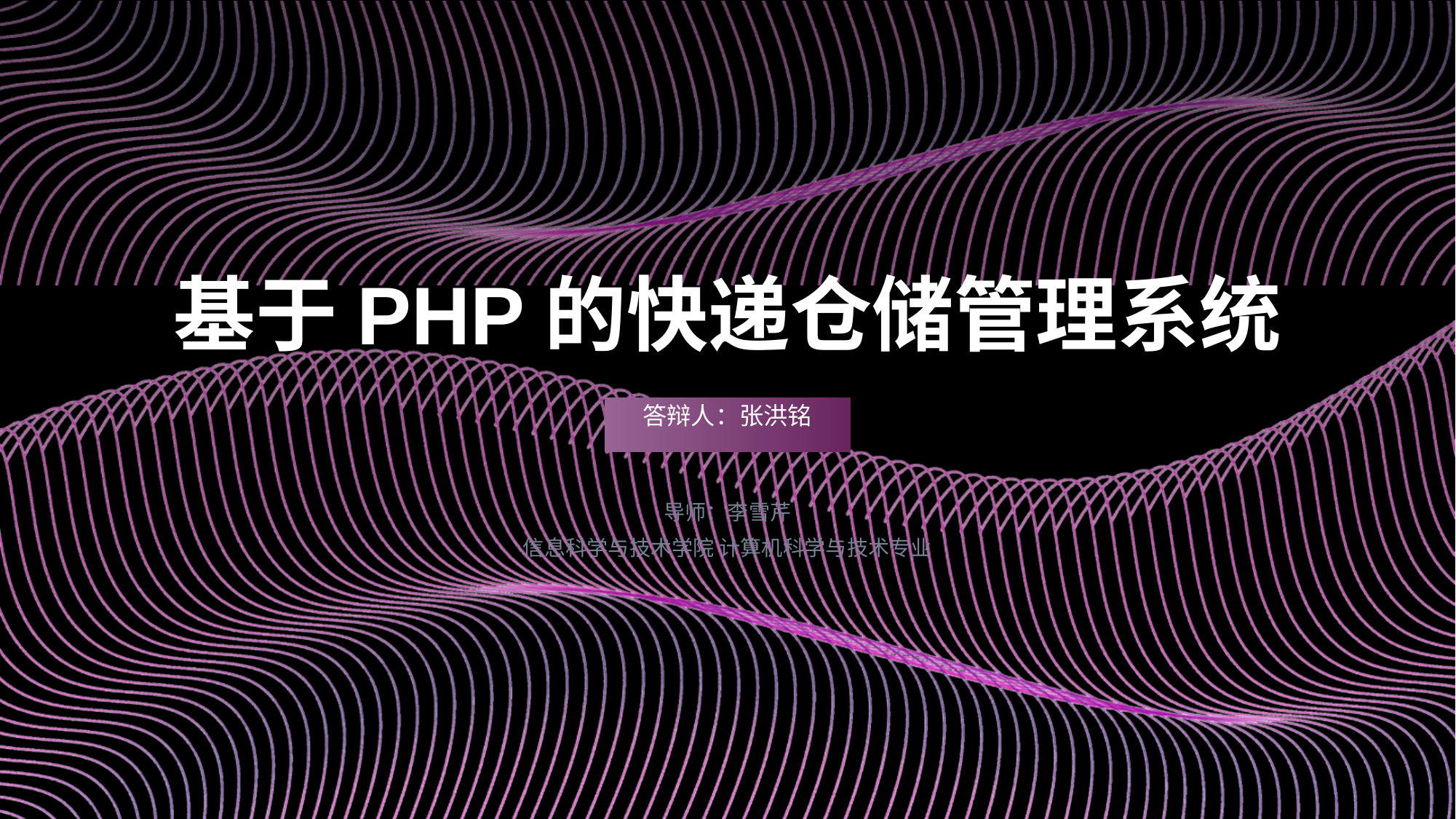

# 基于PHP的快递仓储管理系统
答辩人：张洪铭
导师：李雪芹
信息科学与技术学院 计算机科学与技术专业